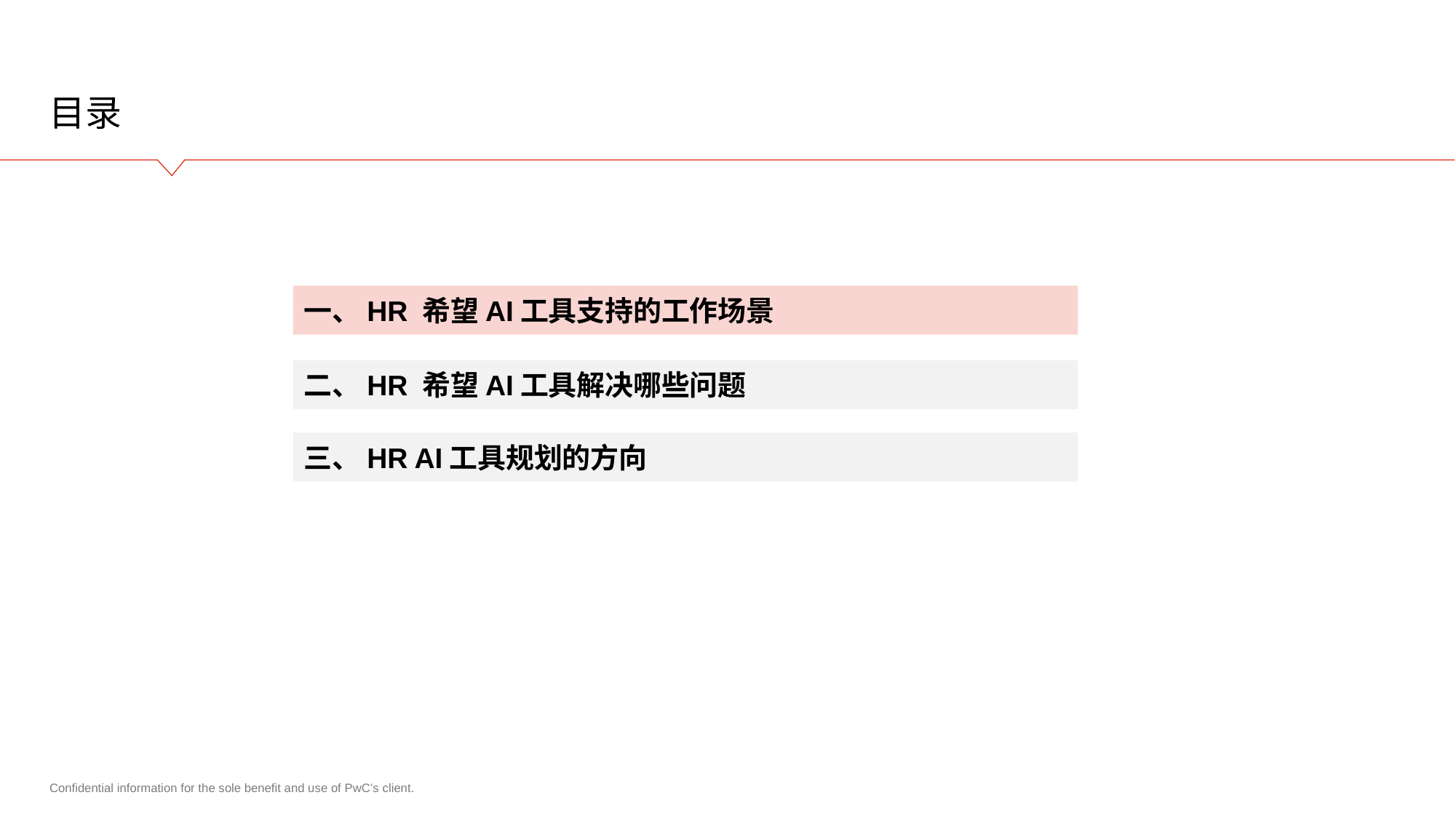

# 目录
一、HR 希望AI工具支持的工作场景
二、HR 希望AI工具解决哪些问题
三、HR AI工具规划的方向
2
Confidential information for the sole benefit and use of PwC’s client.